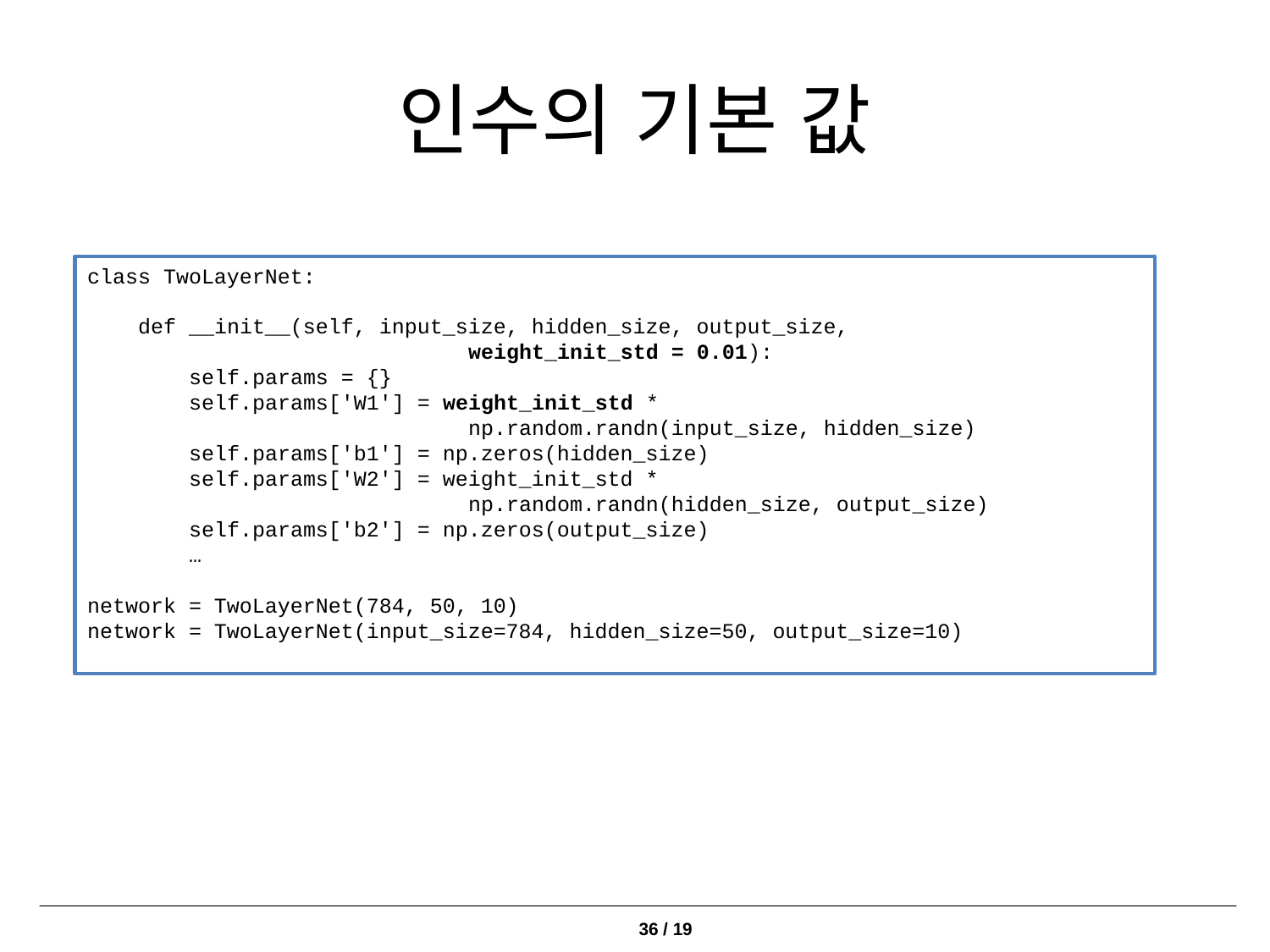

# 인수의 기본 값
class TwoLayerNet:

    def __init__(self, input_size, hidden_size, output_size,
			weight_init_std = 0.01):
        self.params = {}
        self.params['W1'] = weight_init_std *
			np.random.randn(input_size, hidden_size)
        self.params['b1'] = np.zeros(hidden_size)
        self.params['W2'] = weight_init_std *
			np.random.randn(hidden_size, output_size)
        self.params['b2'] = np.zeros(output_size)
        …

network = TwoLayerNet(784, 50, 10)
network = TwoLayerNet(input_size=784, hidden_size=50, output_size=10)